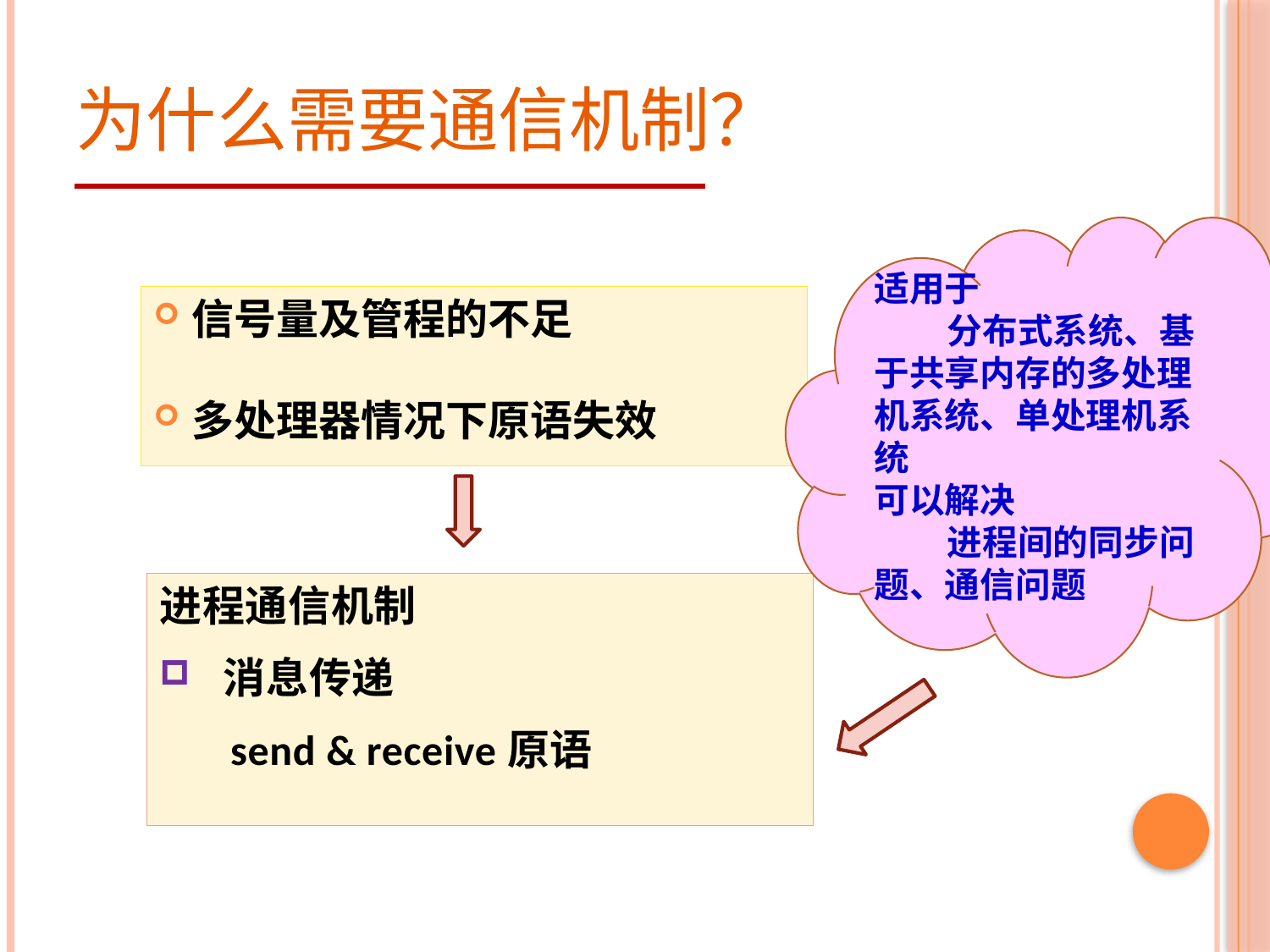

# 为什么需要通信机制？
适用于
        分布式系统、基于共享内存的多处理机系统、单处理机系统
可以解决
        进程间的同步问题、通信问题
信号量及管程的不足

多处理器情况下原语失效

进程通信机制
消息传递
       send & receive原语